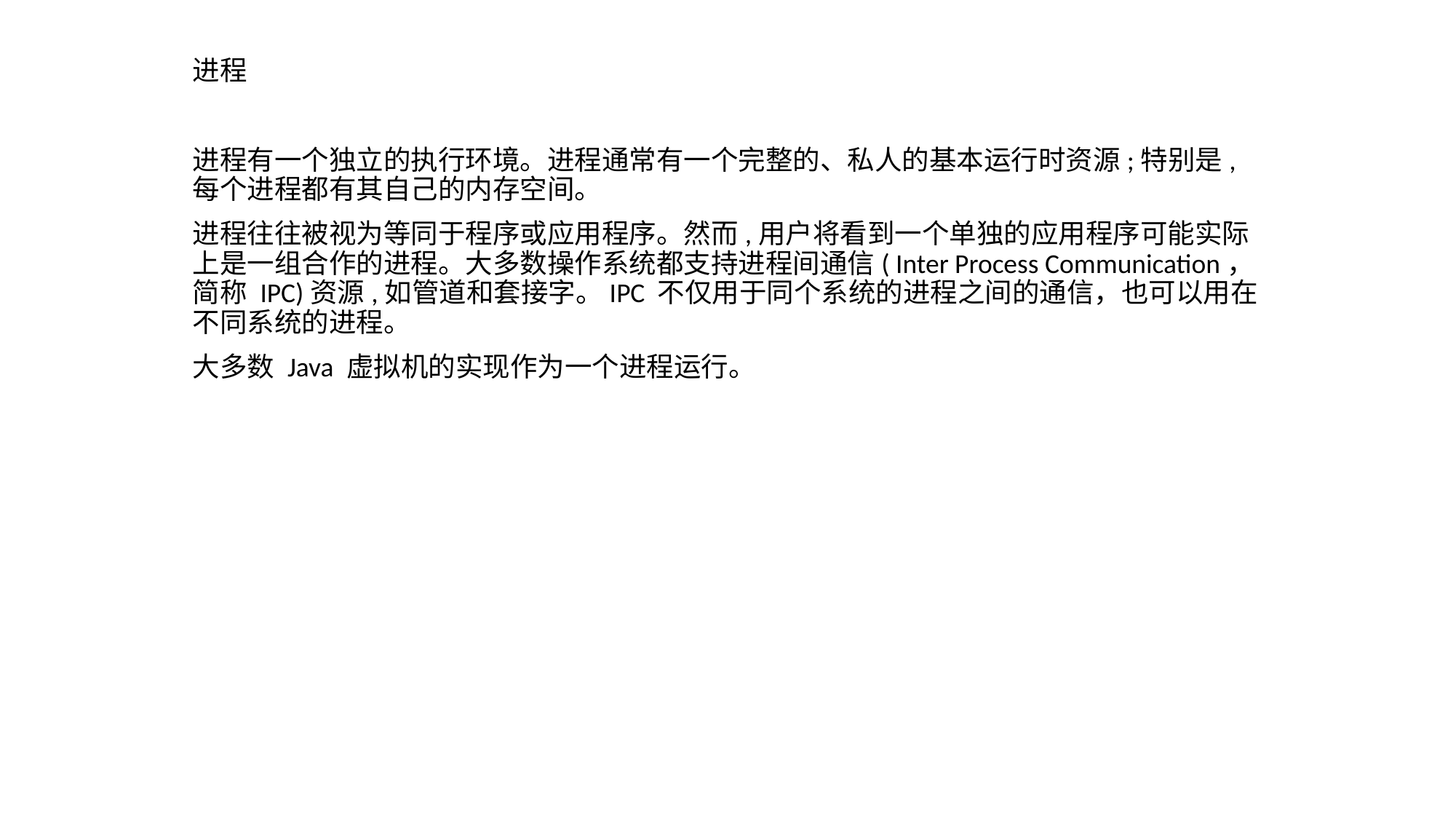

进程

进程有一个独立的执行环境。进程通常有一个完整的、私人的基本运行时资源;特别是,每个进程都有其自己的内存空间。
进程往往被视为等同于程序或应用程序。然而,用户将看到一个单独的应用程序可能实际上是一组合作的进程。大多数操作系统都支持进程间通信( Inter Process Communication，简称 IPC)资源,如管道和套接字。IPC 不仅用于同个系统的进程之间的通信，也可以用在不同系统的进程。
大多数 Java 虚拟机的实现作为一个进程运行。